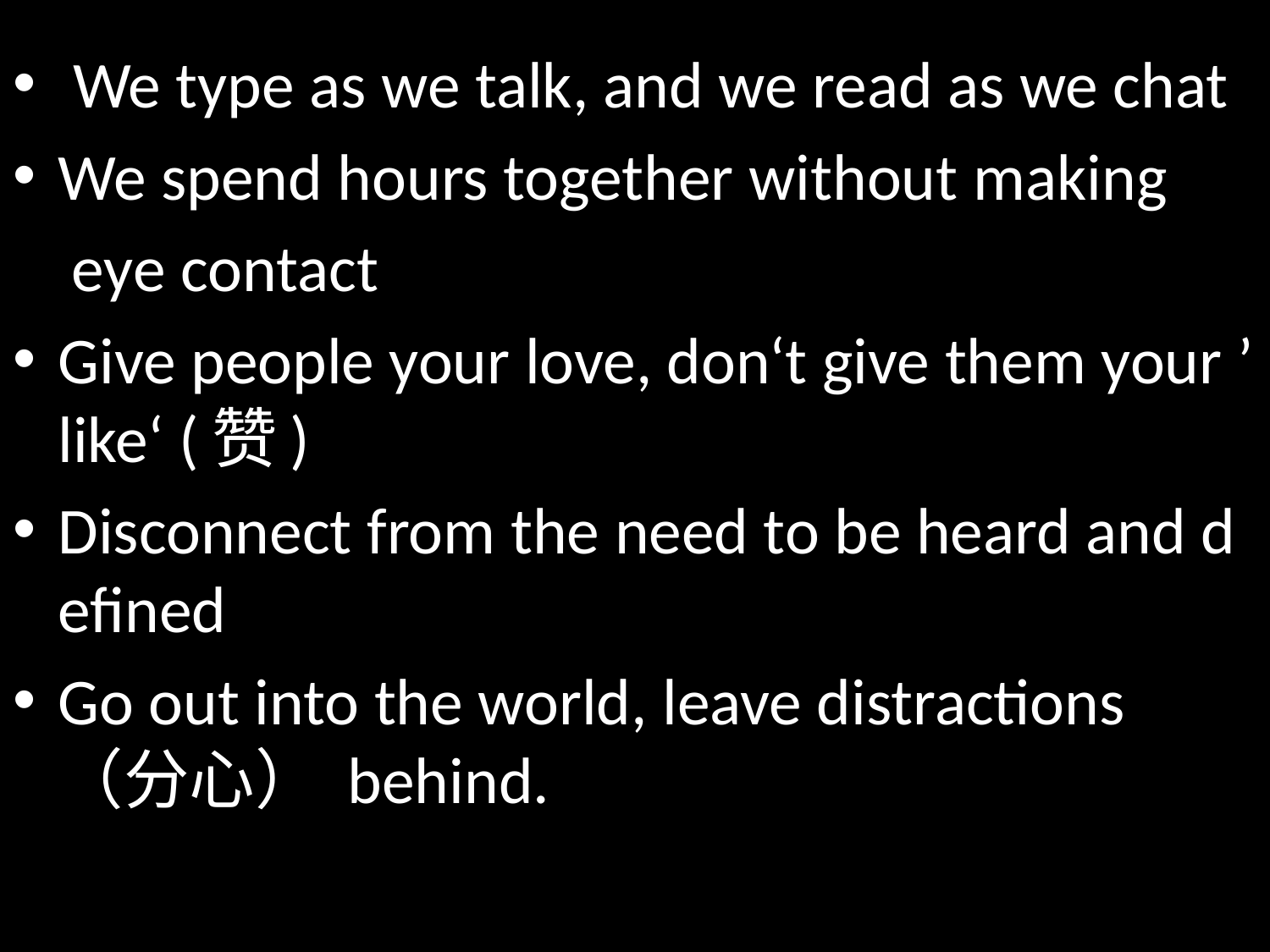

We type as we talk, and we read as we chat
We spend hours together without making
    eye contact
Give people your love, don‘t give them your ’like‘ (赞)
Disconnect from the need to be heard and defined
Go out into the world, leave distractions（分心） behind.

#